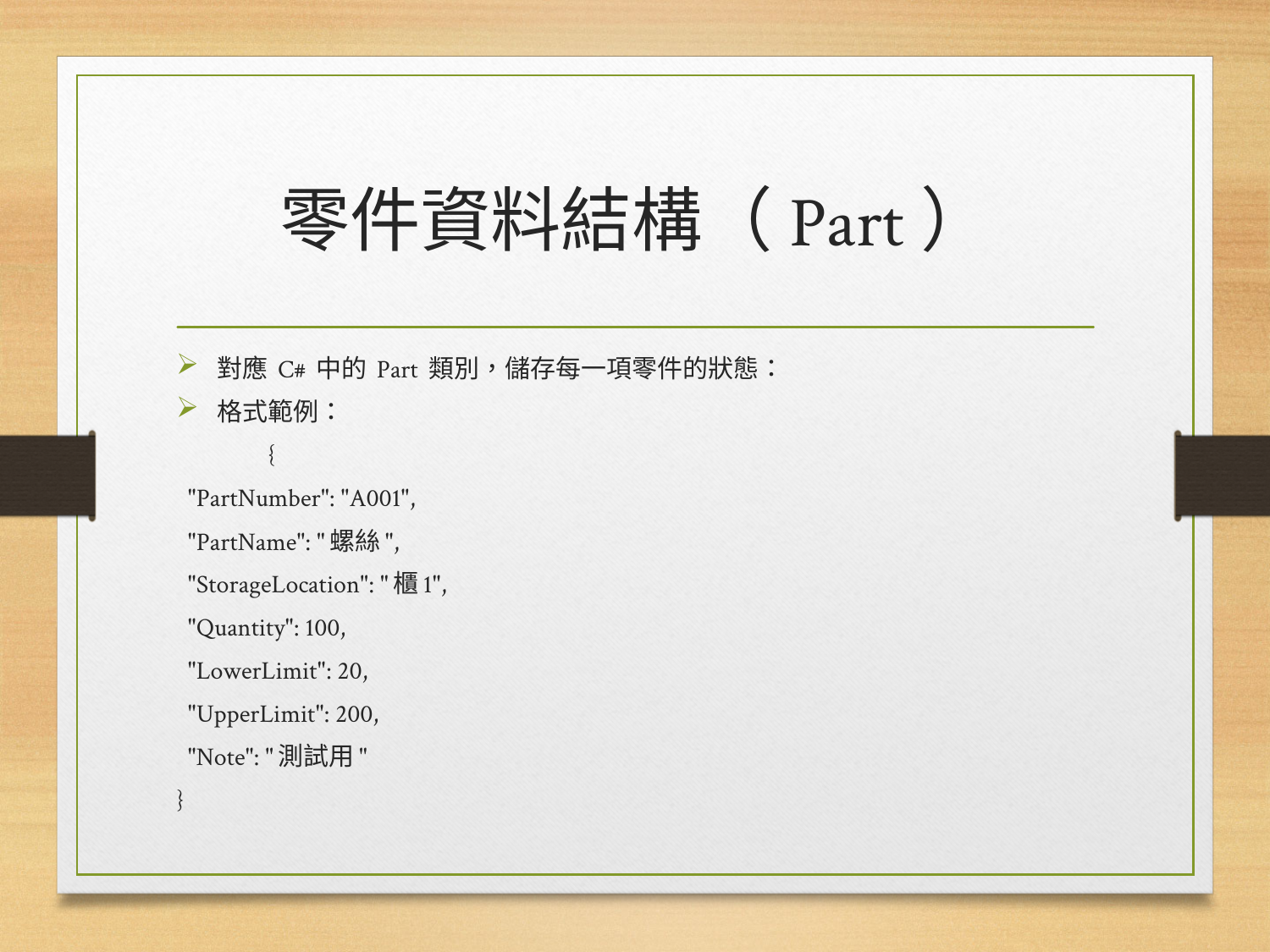

# 零件資料結構（Part）
對應 C# 中的 Part 類別，儲存每一項零件的狀態：
格式範例：
	{
  "PartNumber": "A001",
  "PartName": "螺絲",
  "StorageLocation": "櫃1",
  "Quantity": 100,
  "LowerLimit": 20,
  "UpperLimit": 200,
  "Note": "測試用"
}